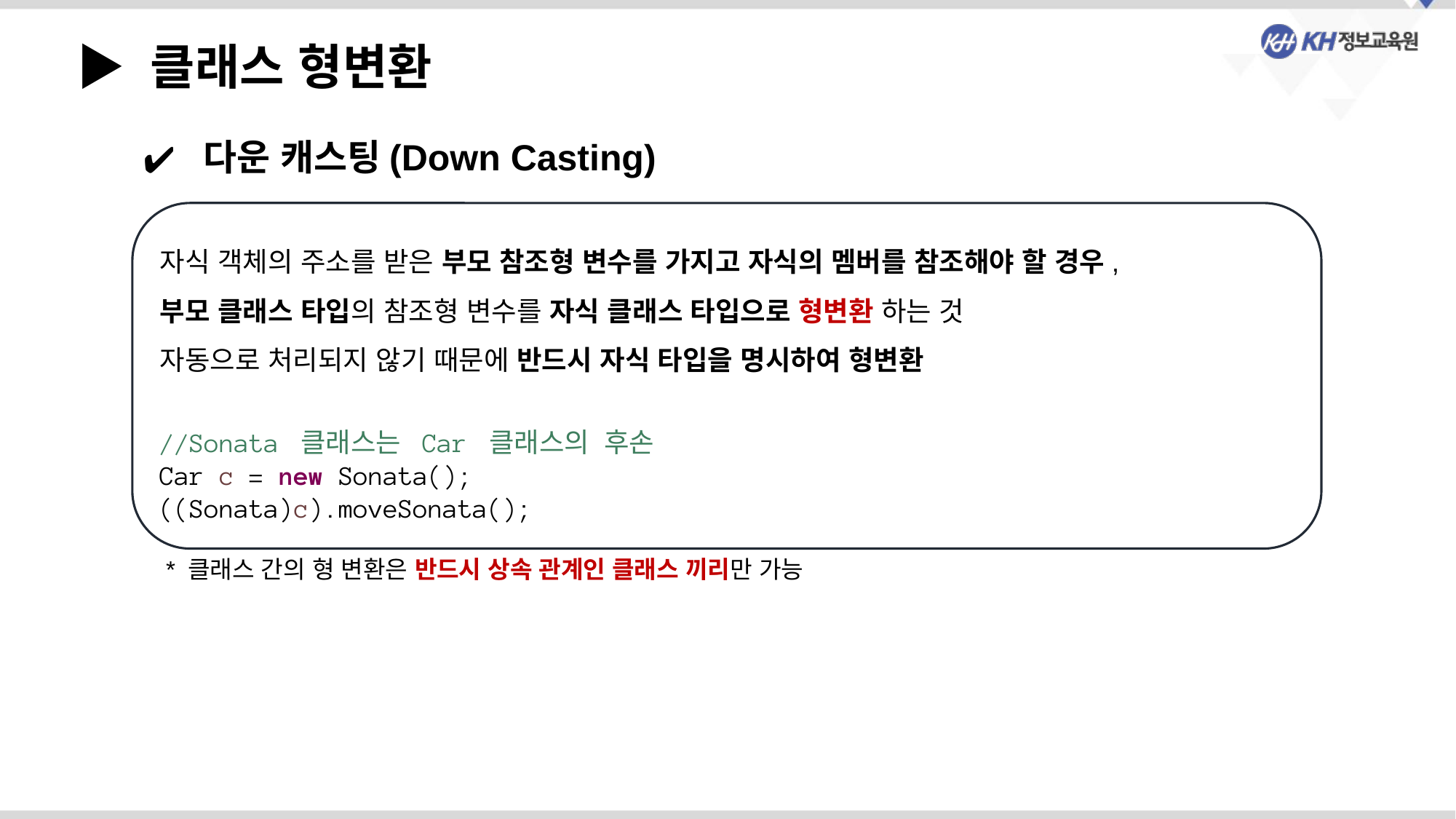

▶ 클래스 형변환
 다운 캐스팅(Down Casting)
자식 객체의 주소를 받은 부모 참조형 변수를 가지고 자식의 멤버를 참조해야 할 경우,
부모 클래스 타입의 참조형 변수를 자식 클래스 타입으로 형변환 하는 것
자동으로 처리되지 않기 때문에 반드시 자식 타입을 명시하여 형변환

//Sonata 클래스는 Car 클래스의 후손
Car c = new Sonata();
((Sonata)c).moveSonata();
* 클래스 간의 형 변환은 반드시 상속 관계인 클래스 끼리만 가능